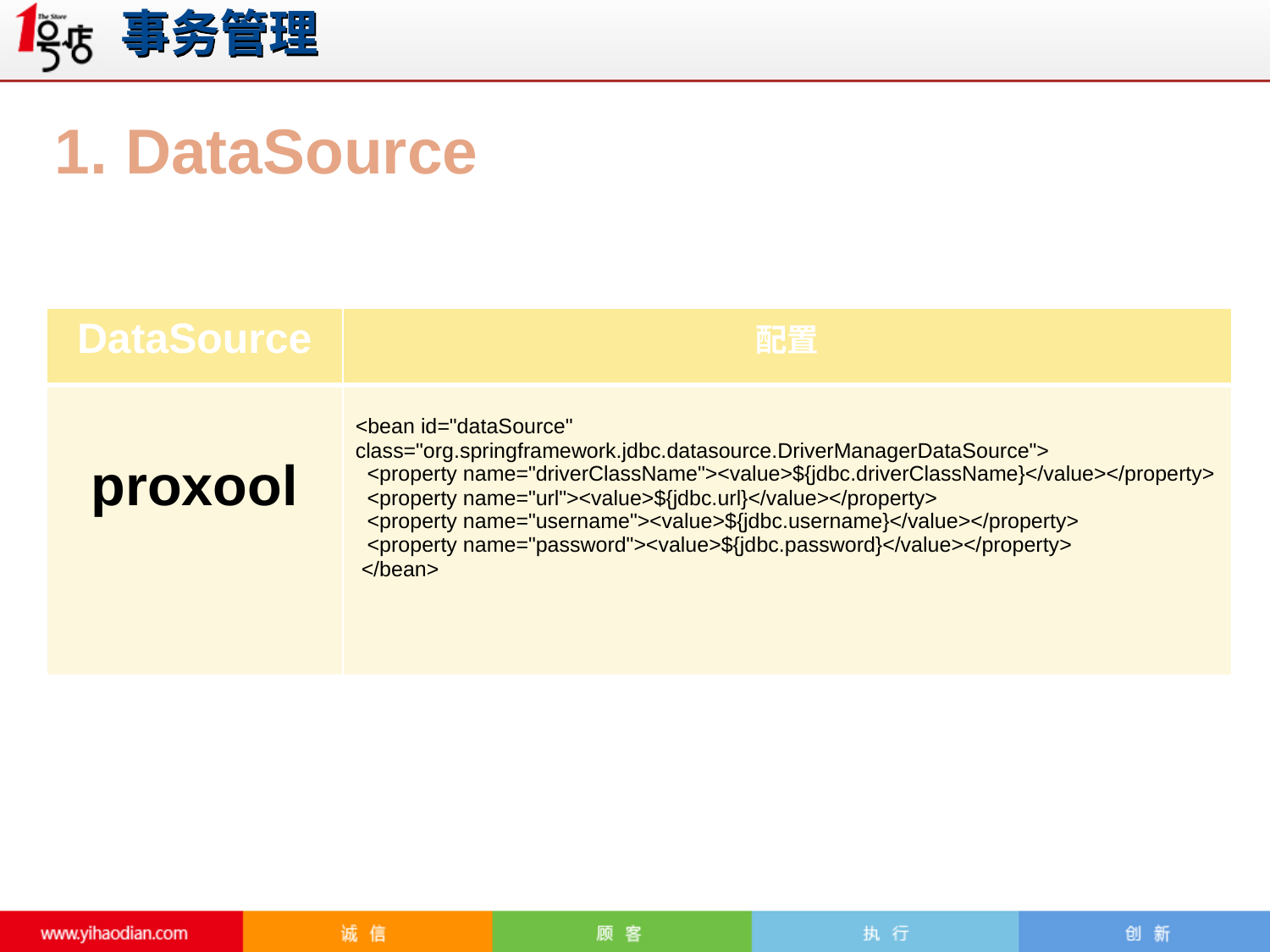

# 事务管理
1. DataSource
| DataSource | 配置 |
| --- | --- |
| proxool | <bean id="dataSource" class="org.springframework.jdbc.datasource.DriverManagerDataSource">   <property name="driverClassName"><value>${jdbc.driverClassName}</value></property>   <property name="url"><value>${jdbc.url}</value></property>   <property name="username"><value>${jdbc.username}</value></property>   <property name="password"><value>${jdbc.password}</value></property>  </bean> |